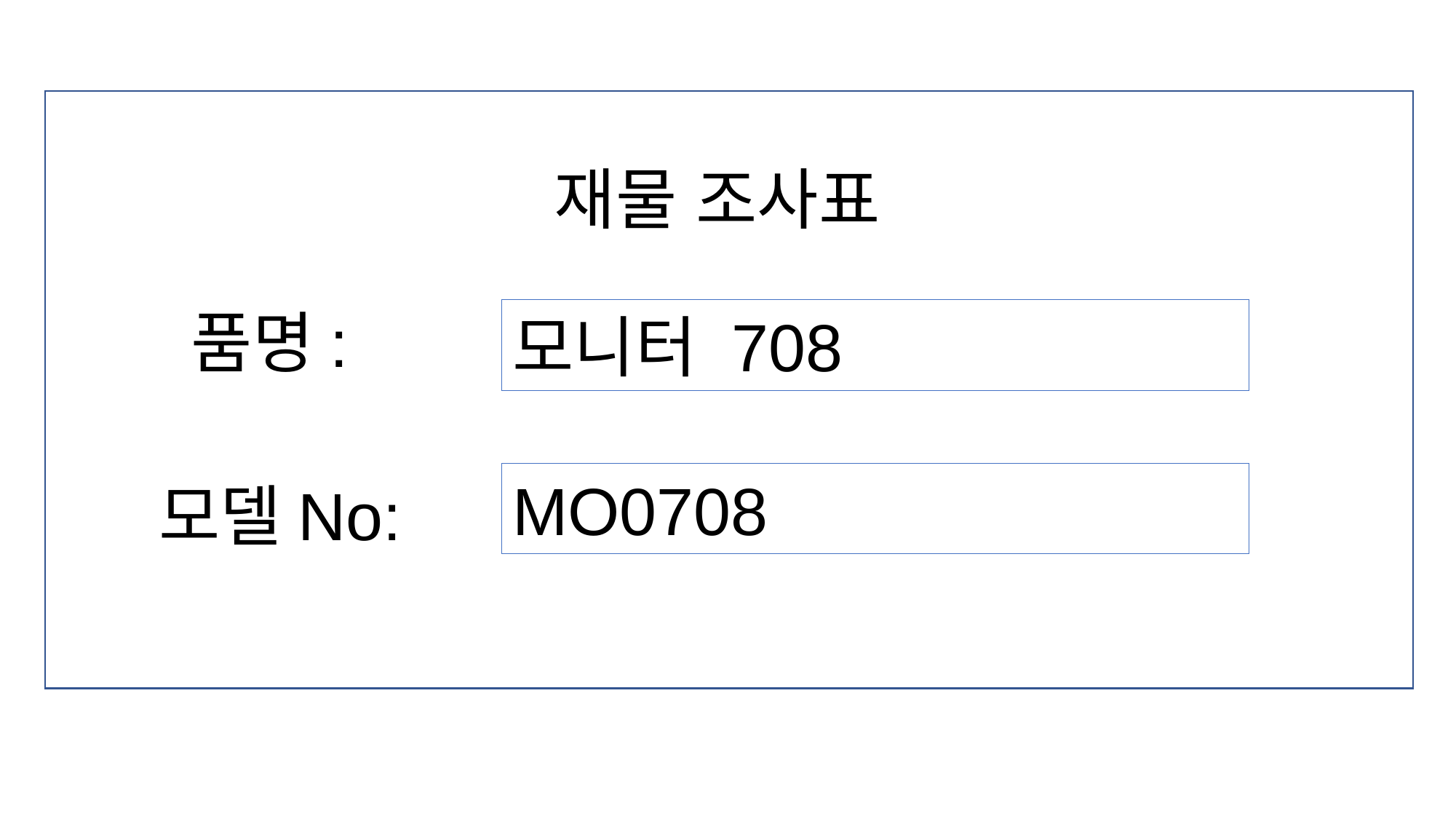

재물 조사표
품명:
모니터 708
MO0708
모델No: